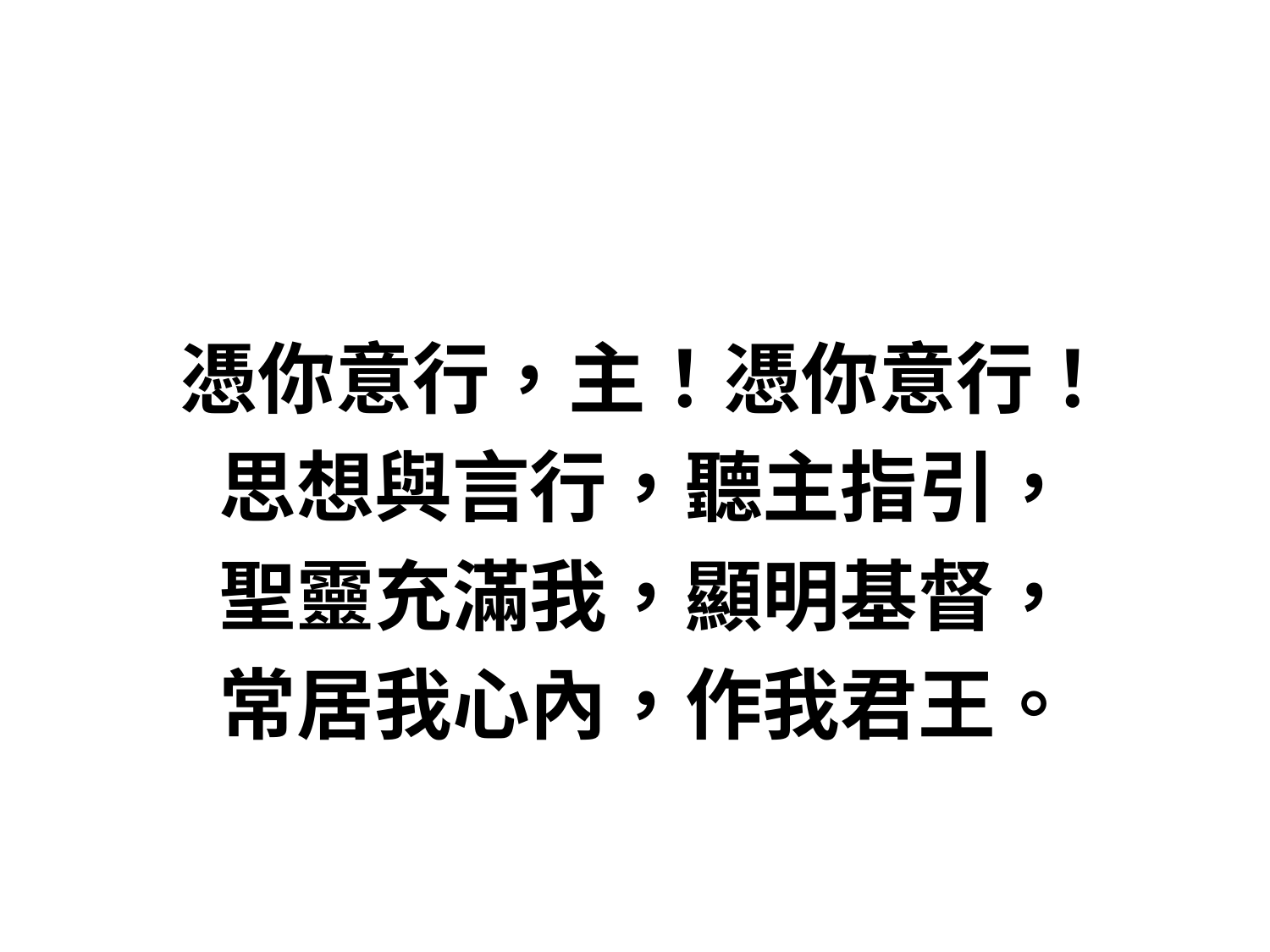

#
憑你意行，主！憑你意行！
思想與言行，聽主指引，
聖靈充滿我，顯明基督，
常居我心內，作我君王。